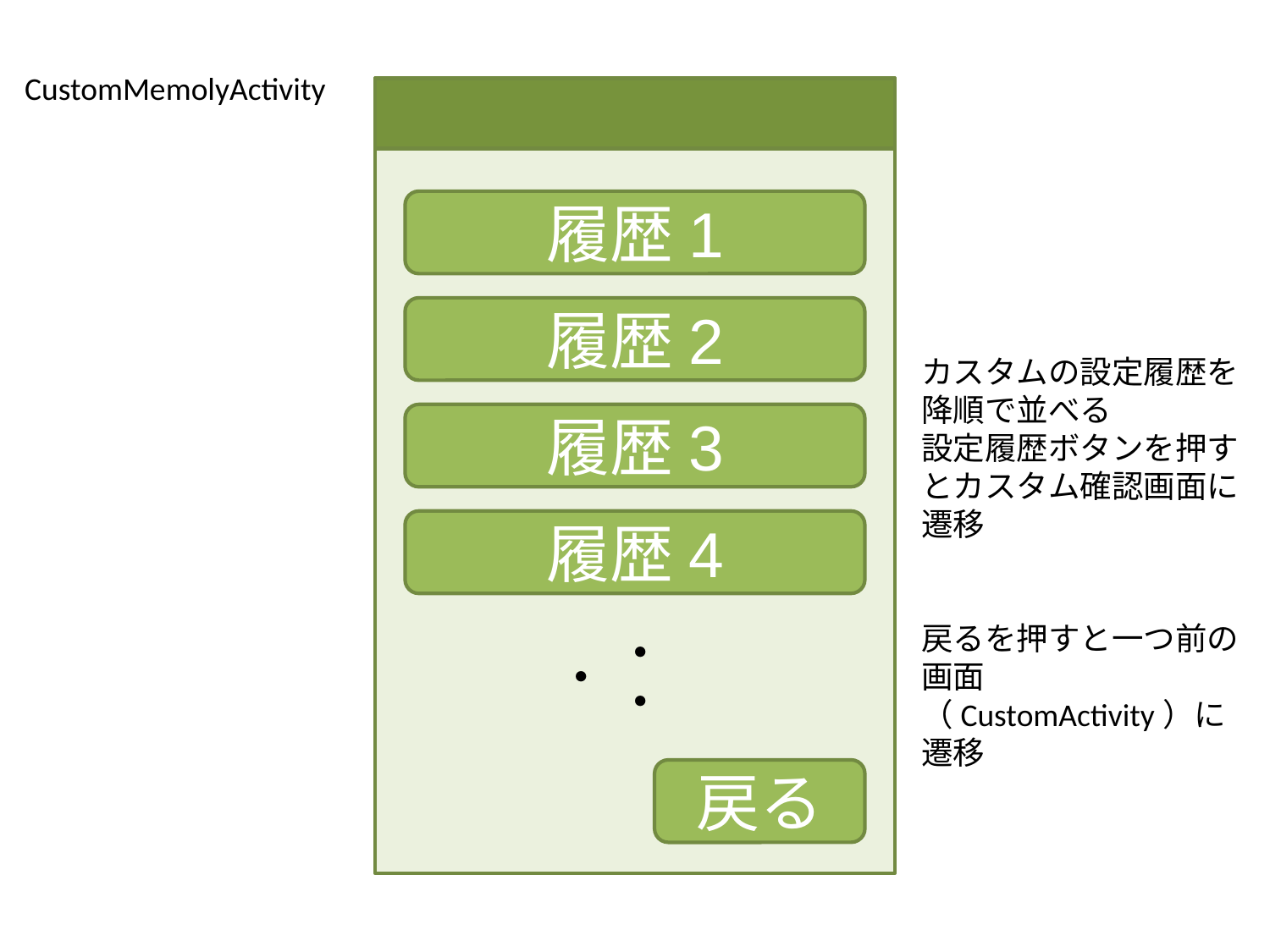

CustomMemolyActivity

履歴1
履歴2
カスタムの設定履歴を降順で並べる
設定履歴ボタンを押すとカスタム確認画面に遷移

戻るを押すと一つ前の画面（CustomActivity）に遷移
履歴3
履歴4
・・・
戻る